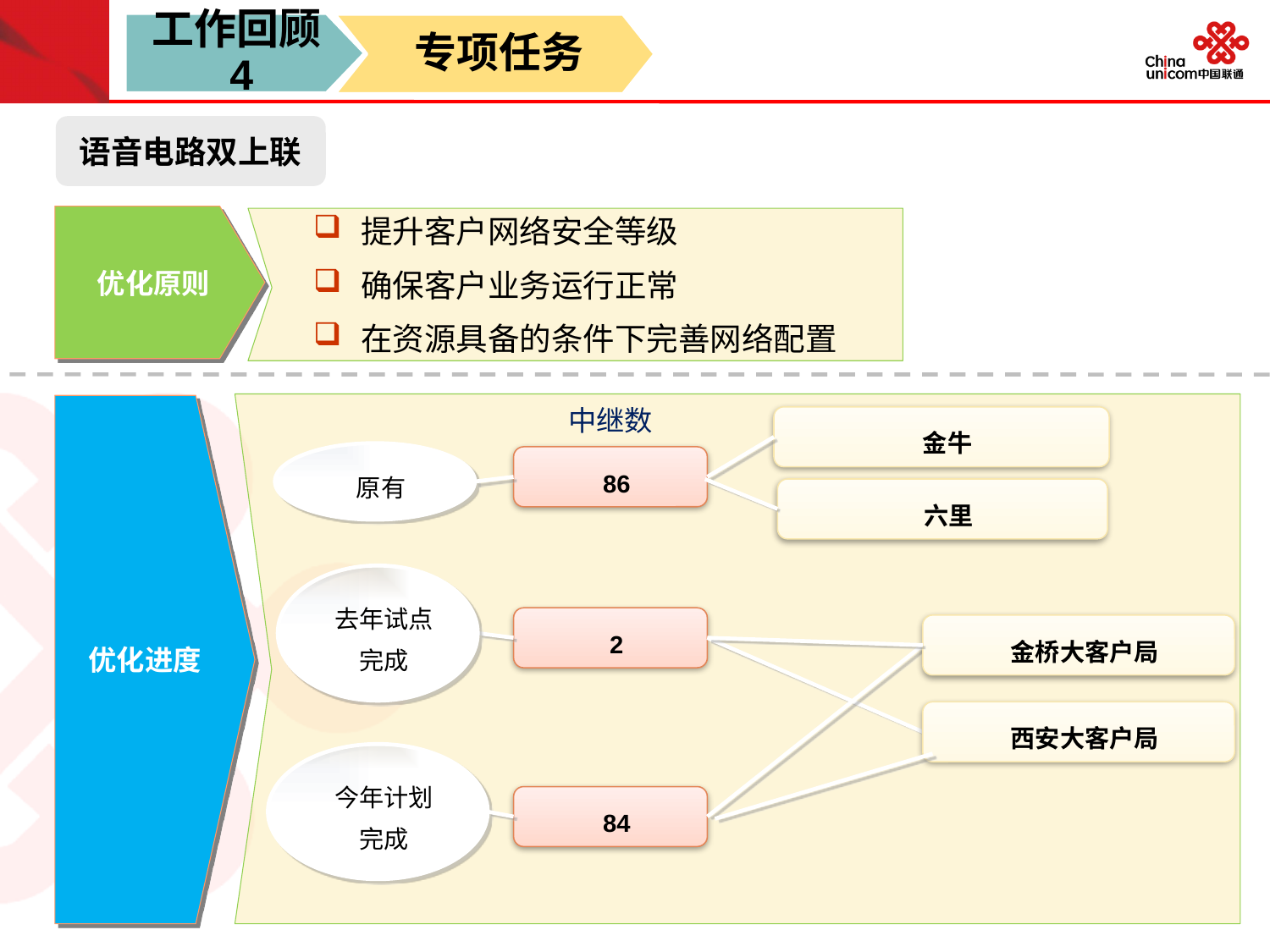

工作回顾4
专项任务
语音电路双上联
优化原则
提升客户网络安全等级
确保客户业务运行正常
在资源具备的条件下完善网络配置

优化进度
金牛
原有
86
2
金桥大客户局
西安大客户局
今年计划完成
84
六里
中继数
去年试点完成